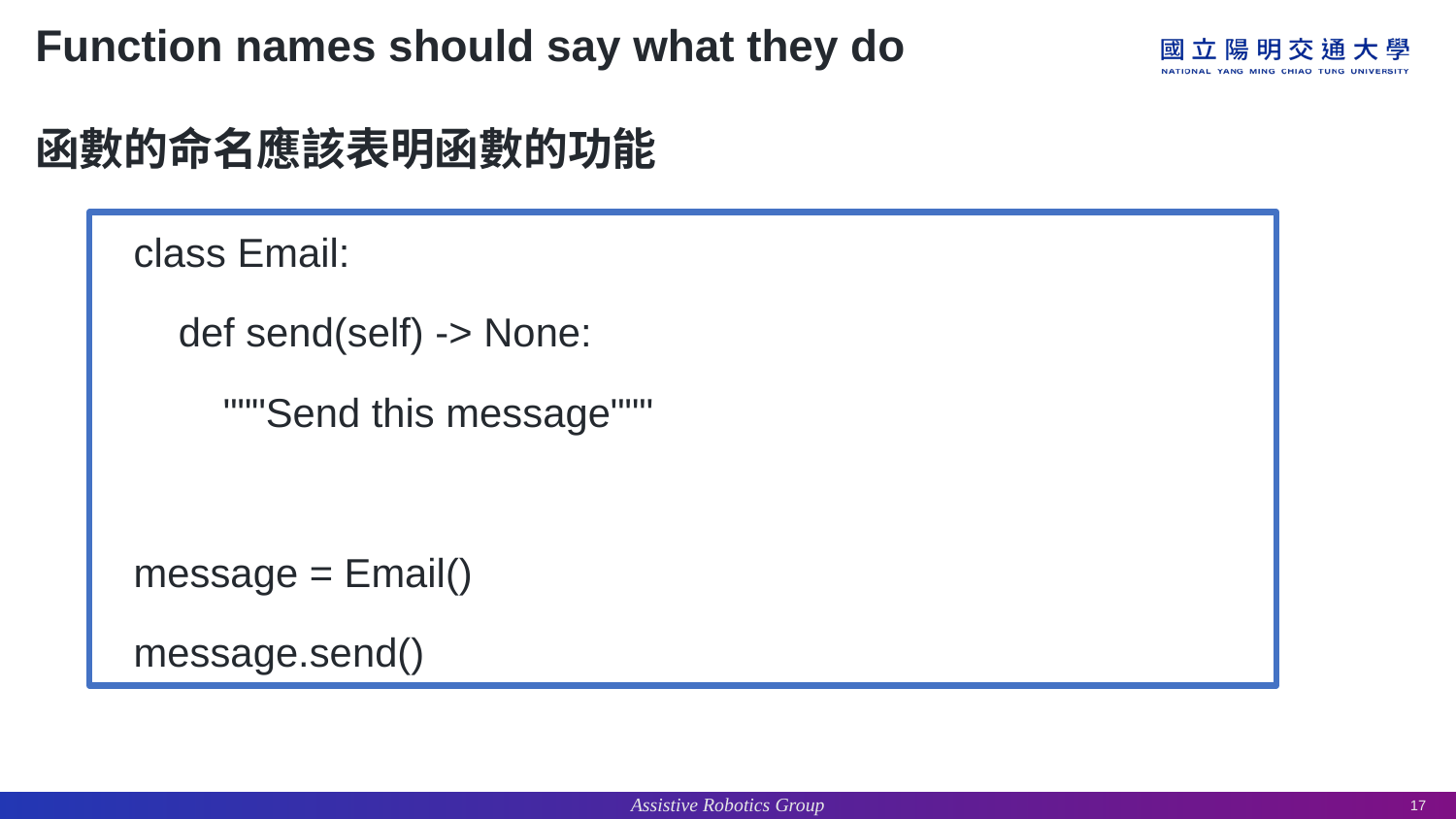

# Function names should say what they do
函數的命名應該表明函數的功能

class Email:
    def send(self) -> None:
        """Send this message"""

message = Email()
message.send()